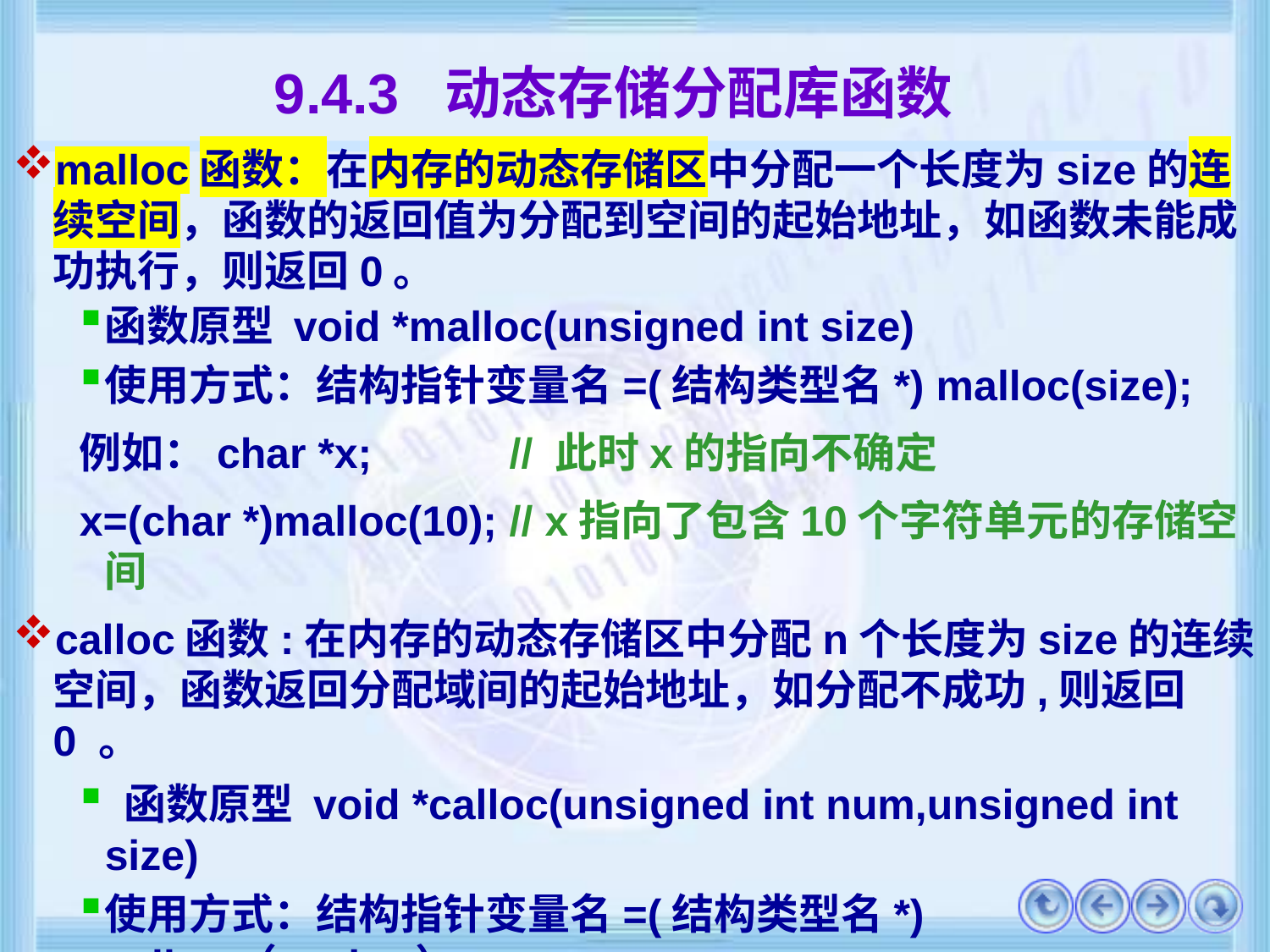

# 9.4.3  动态存储分配库函数
malloc函数：在内存的动态存储区中分配一个长度为size的连续空间，函数的返回值为分配到空间的起始地址，如函数未能成功执行，则返回0。
函数原型 void *malloc(unsigned int size)
使用方式：结构指针变量名=(结构类型名*) malloc(size);
例如：char *x;	  // 此时x的指向不确定
x=(char *)malloc(10); // x指向了包含10个字符单元的存储空间
calloc函数:在内存的动态存储区中分配n个长度为size的连续空间，函数返回分配域间的起始地址，如分配不成功,则返回0 。
 函数原型 void *calloc(unsigned int num,unsigned int size)
使用方式：结构指针变量名=(结构类型名*) calloc（n,size）;
    例:float *p;    p=(float *)calloc(10,sizeof(float));